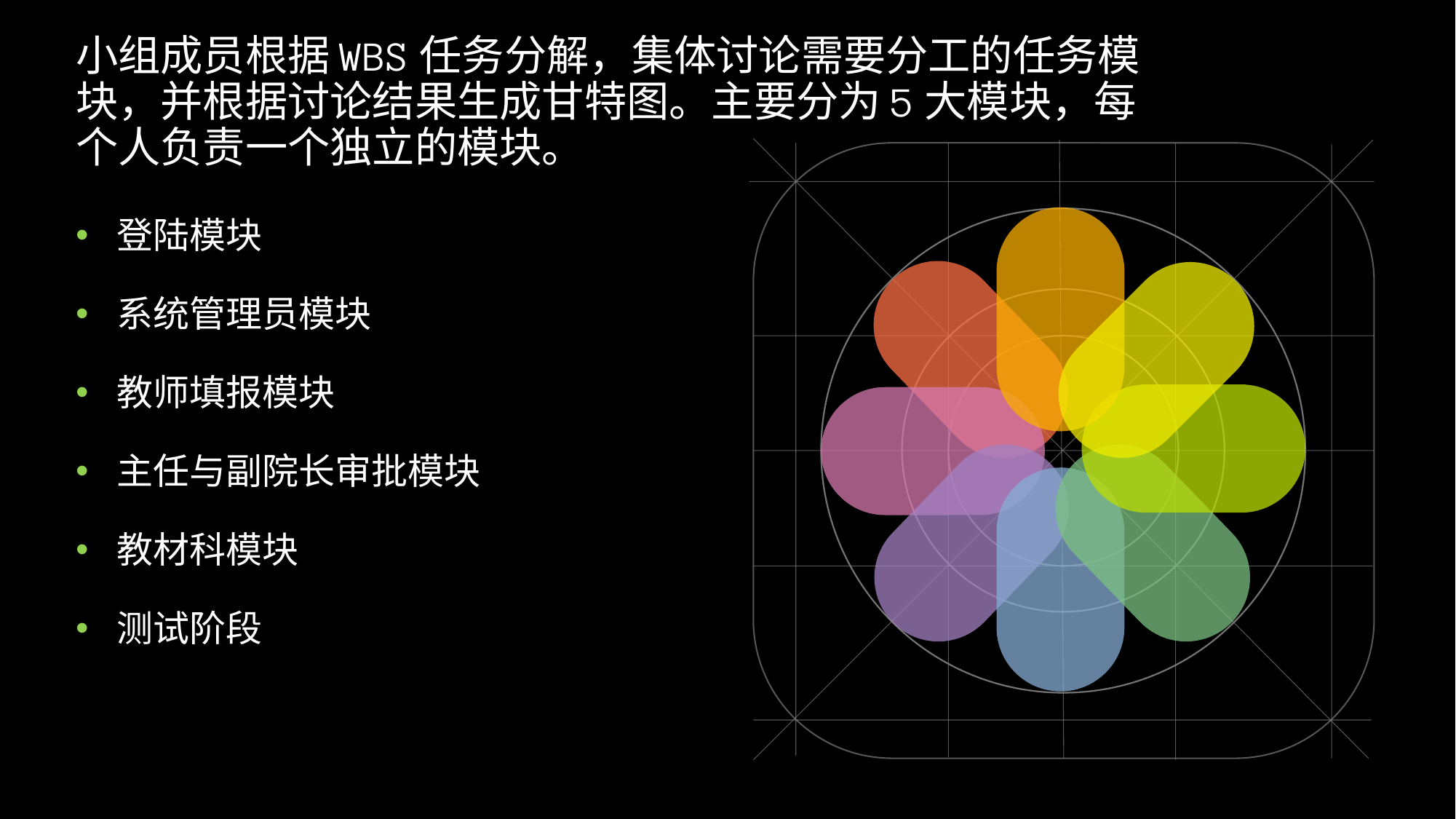

小组成员根据WBS任务分解，集体讨论需要分工的任务模块，并根据讨论结果生成甘特图。主要分为5大模块，每个人负责一个独立的模块。

登陆模块

系统管理员模块

教师填报模块

主任与副院长审批模块

教材科模块

测试阶段